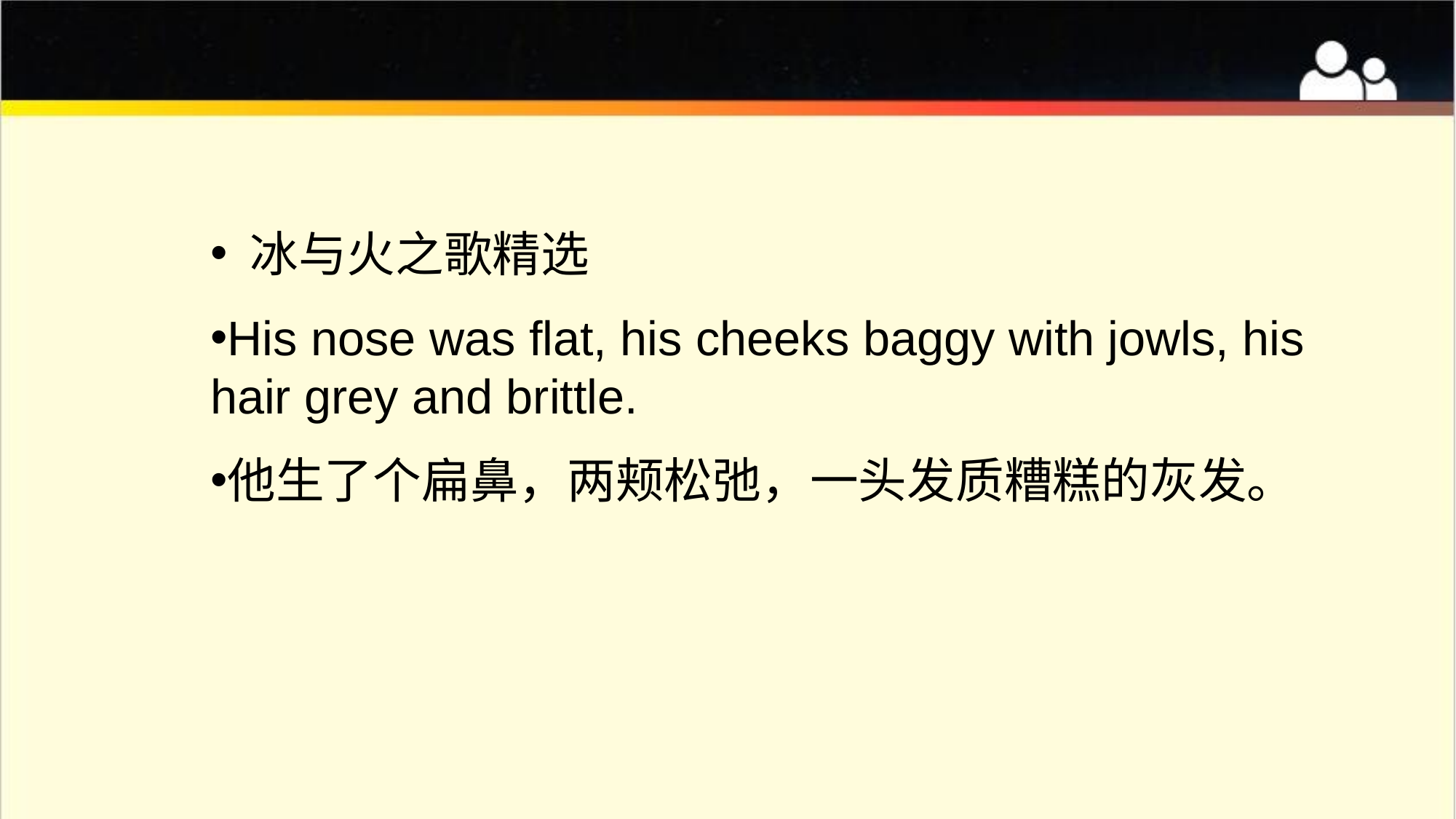

#
 冰与火之歌精选
His nose was flat, his cheeks baggy with jowls, his hair grey and brittle.
他生了个扁鼻，两颊松弛，一头发质糟糕的灰发。